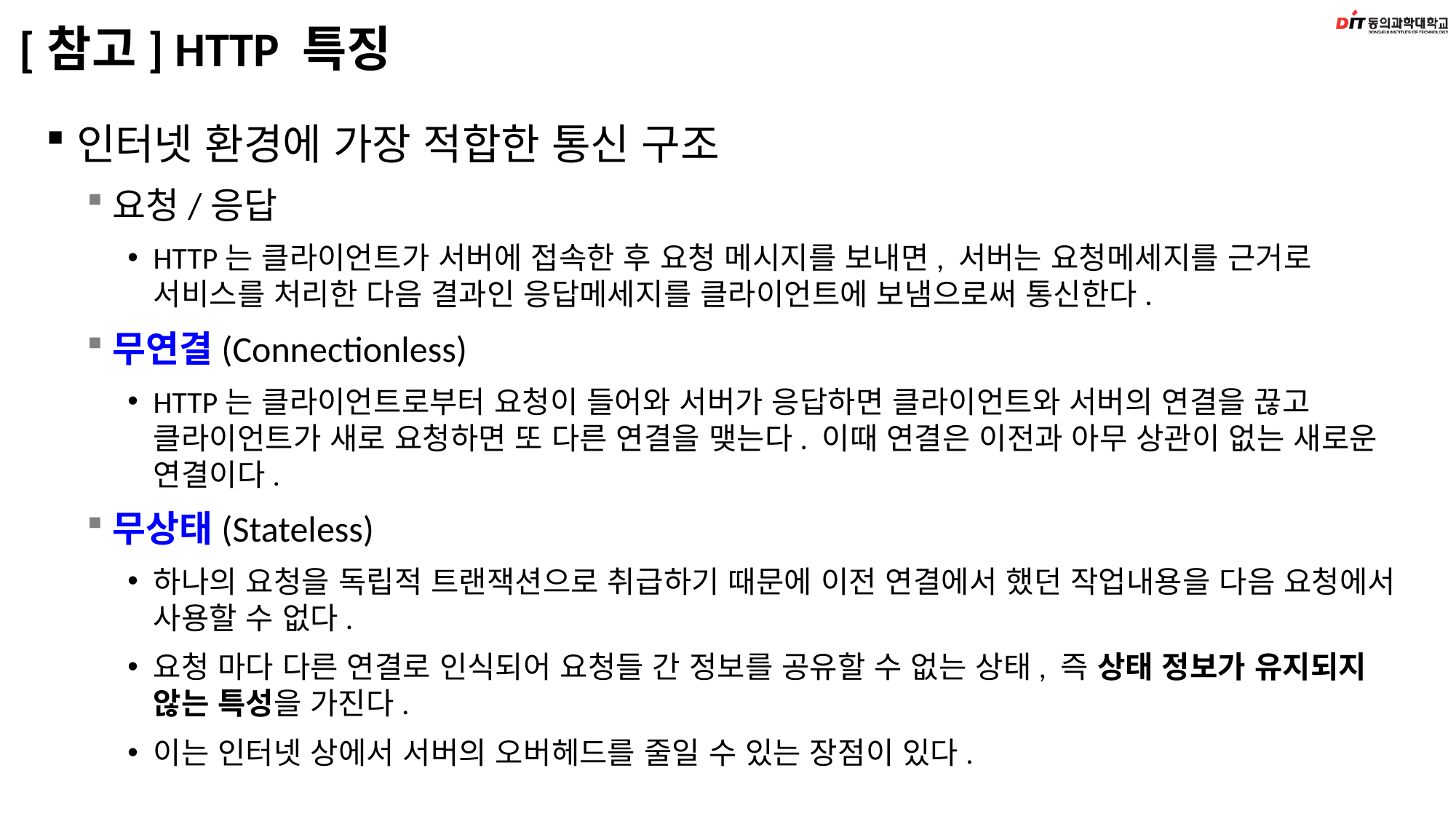

# [참고] HTTP 특징
인터넷 환경에 가장 적합한 통신 구조
요청/응답
HTTP는 클라이언트가 서버에 접속한 후 요청 메시지를 보내면, 서버는 요청메세지를 근거로 서비스를 처리한 다음 결과인 응답메세지를 클라이언트에 보냄으로써 통신한다.
무연결(Connectionless)
HTTP는 클라이언트로부터 요청이 들어와 서버가 응답하면 클라이언트와 서버의 연결을 끊고 클라이언트가 새로 요청하면 또 다른 연결을 맺는다. 이때 연결은 이전과 아무 상관이 없는 새로운 연결이다.
무상태(Stateless)
하나의 요청을 독립적 트랜잭션으로 취급하기 때문에 이전 연결에서 했던 작업내용을 다음 요청에서 사용할 수 없다.
요청 마다 다른 연결로 인식되어 요청들 간 정보를 공유할 수 없는 상태, 즉 상태 정보가 유지되지 않는 특성을 가진다.
이는 인터넷 상에서 서버의 오버헤드를 줄일 수 있는 장점이 있다.